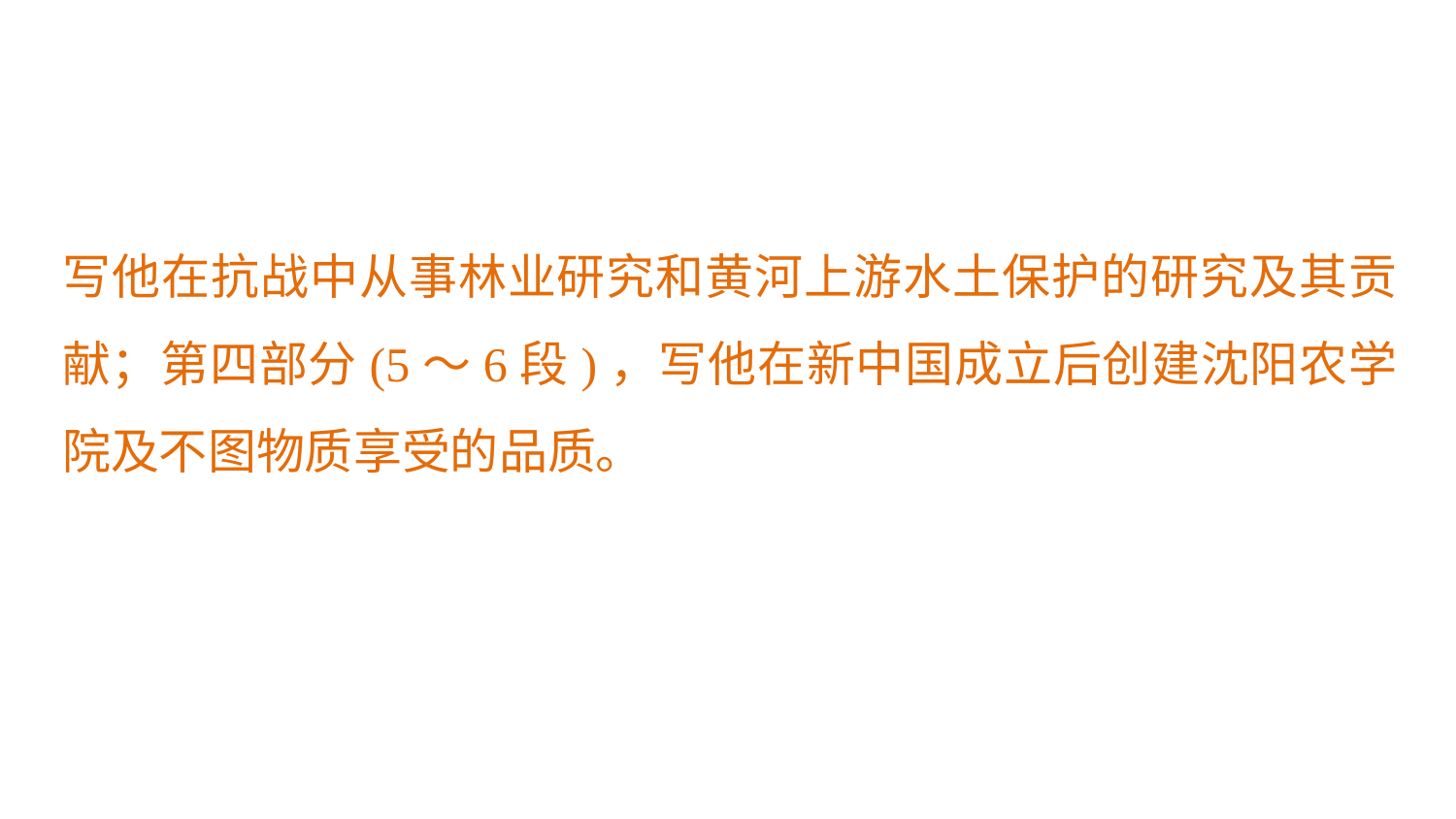

写他在抗战中从事林业研究和黄河上游水土保护的研究及其贡献；第四部分(5～6段)，写他在新中国成立后创建沈阳农学院及不图物质享受的品质。